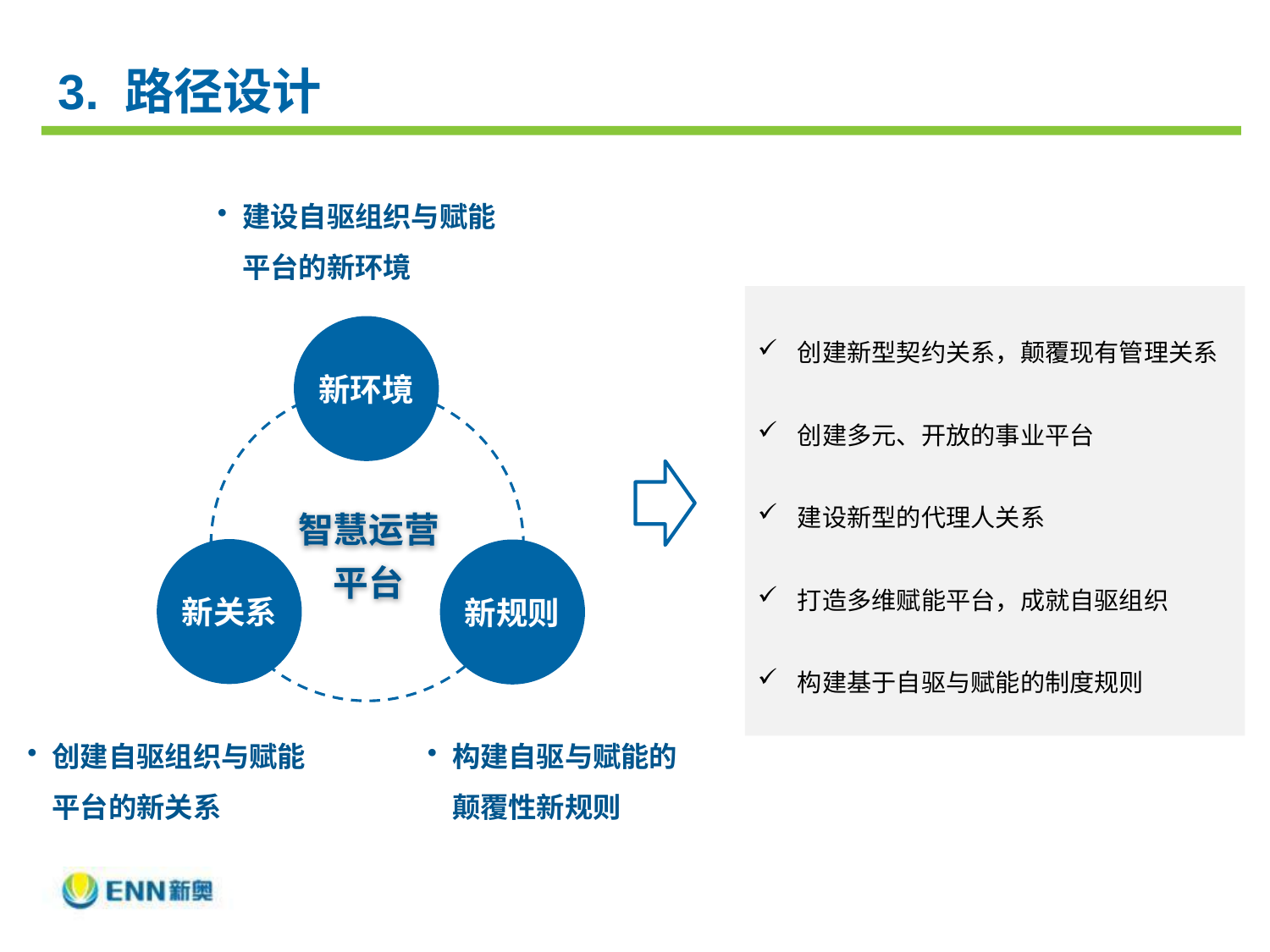

# 3. 路径设计
建设自驱组织与赋能平台的新环境

新环境

智慧运营
平台
新关系
新规则
创建新型契约关系，颠覆现有管理关系
创建多元、开放的事业平台

建设新型的代理人关系
打造多维赋能平台，成就自驱组织
构建基于自驱与赋能的制度规则
创建自驱组织与赋能平台的新关系
构建自驱与赋能的颠覆性新规则